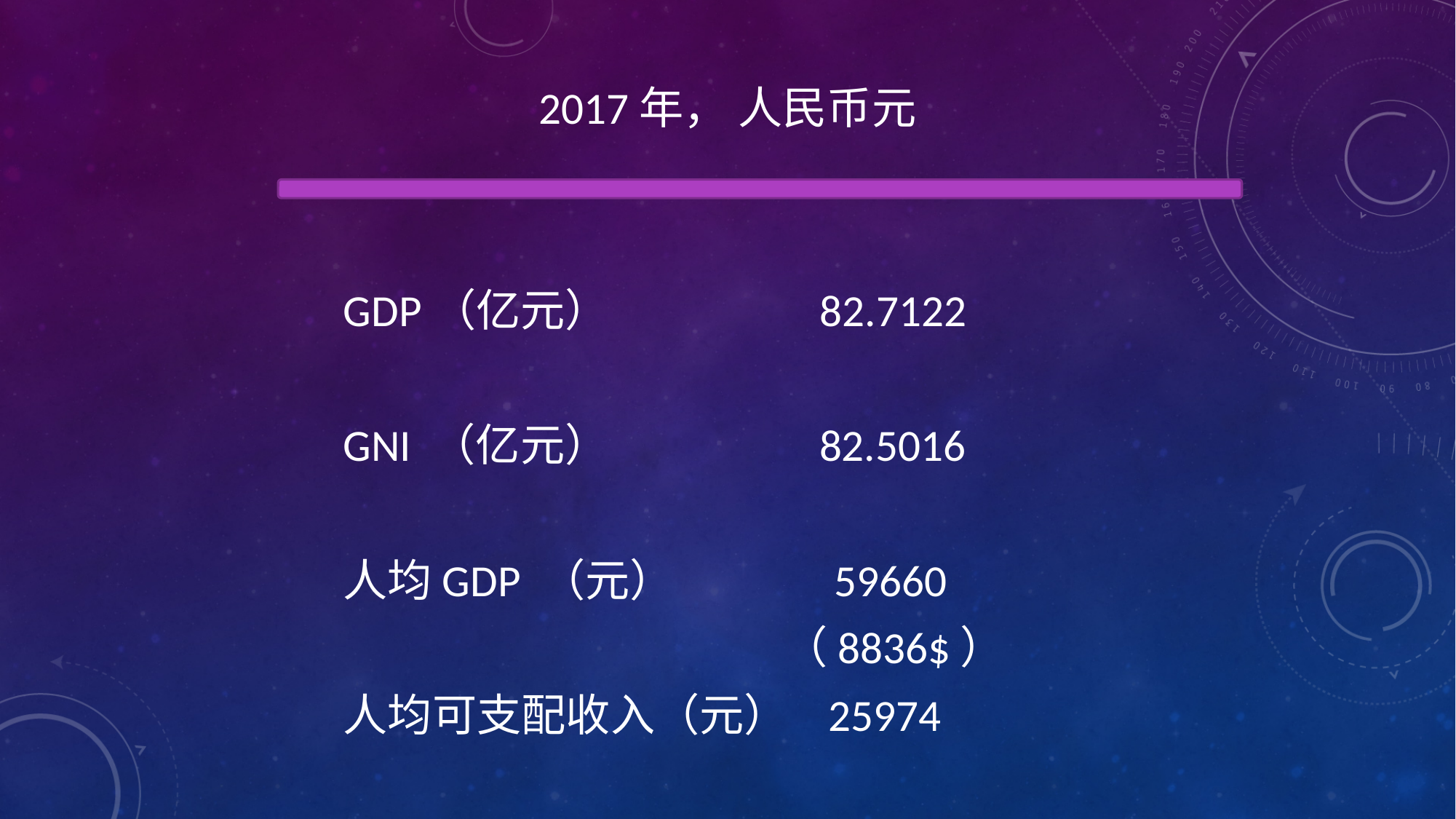

2017年， 人民币元

GDP（亿元）                    82.7122

GNI （亿元）                    82.5016

人均GDP （元）               59660
                                           （8836$）
人均可支配收入（元）   25974